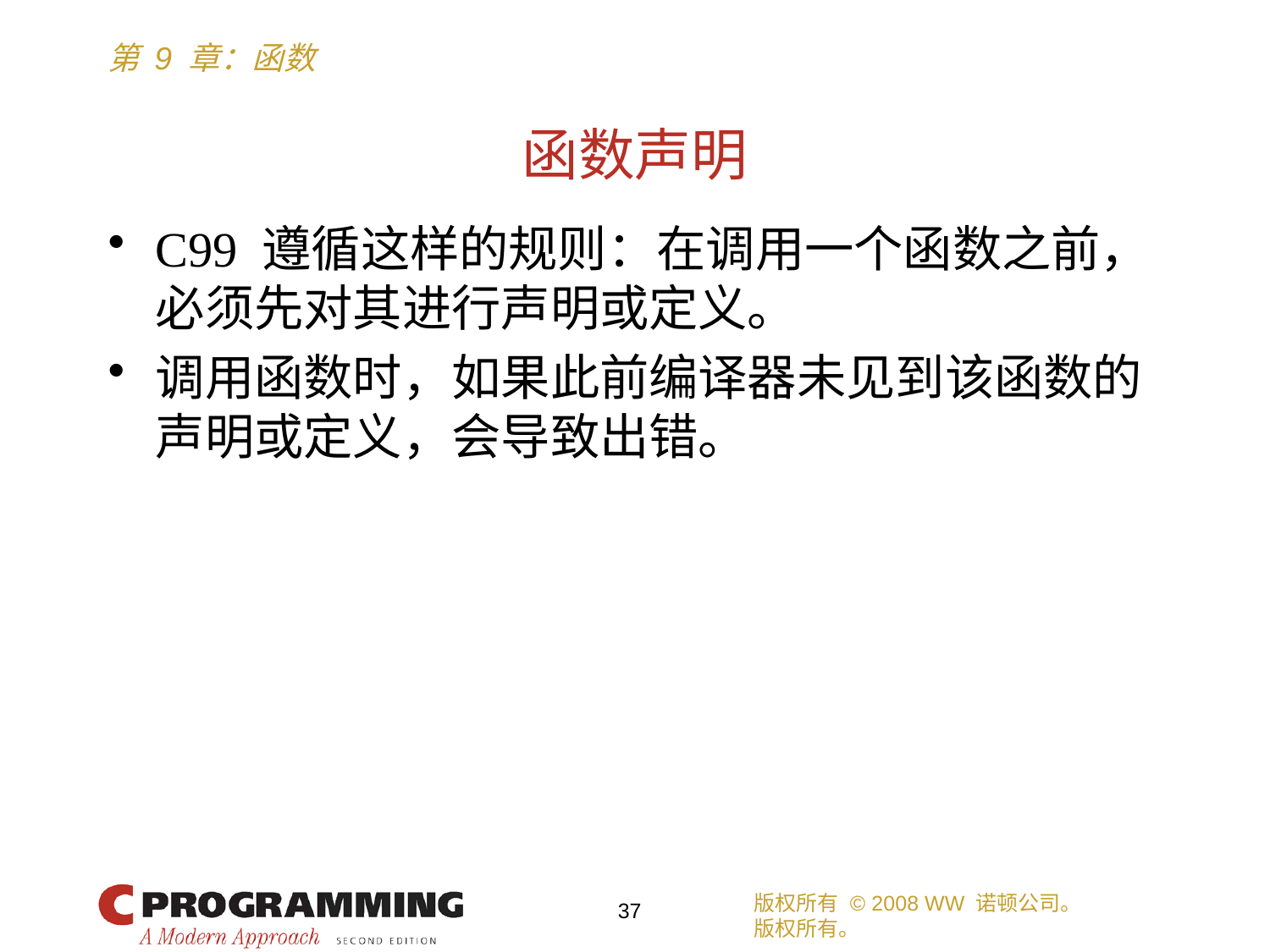

# 函数声明
C99 遵循这样的规则：在调用一个函数之前，必须先对其进行声明或定义。
调用函数时，如果此前编译器未见到该函数的声明或定义，会导致出错。
版权所有 © 2008 WW 诺顿公司。
版权所有。
37